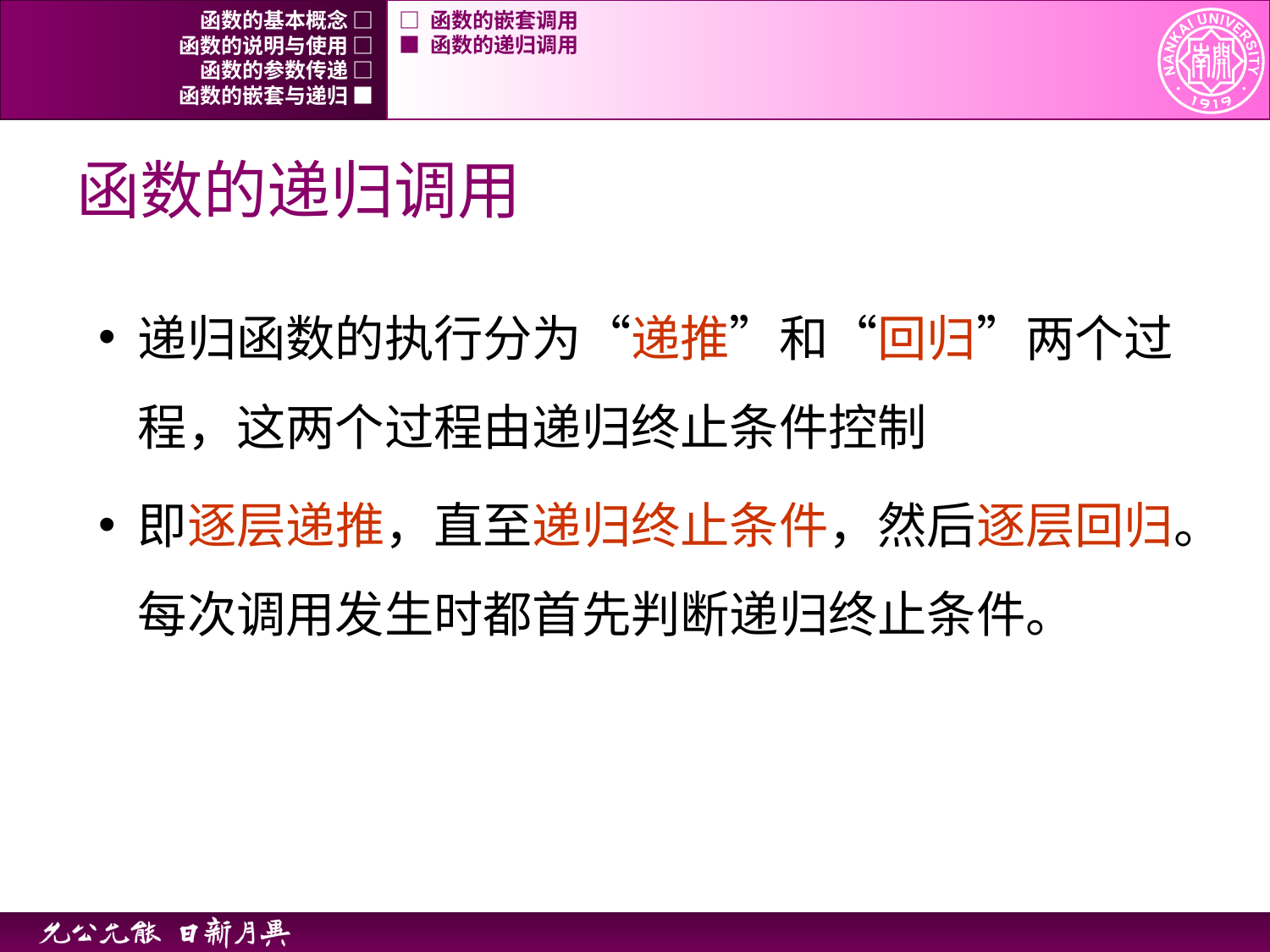

函数的基本概念 □
□ 函数的嵌套调用
函数的说明与使用 □
■ 函数的递归调用
函数的参数传递 □

函数的嵌套与递归 ■

# 函数的递归调用
递归函数的执行分为“递推”和“回归”两个过程，这两个过程由递归终止条件控制
即逐层递推，直至递归终止条件，然后逐层回归。每次调用发生时都首先判断递归终止条件。